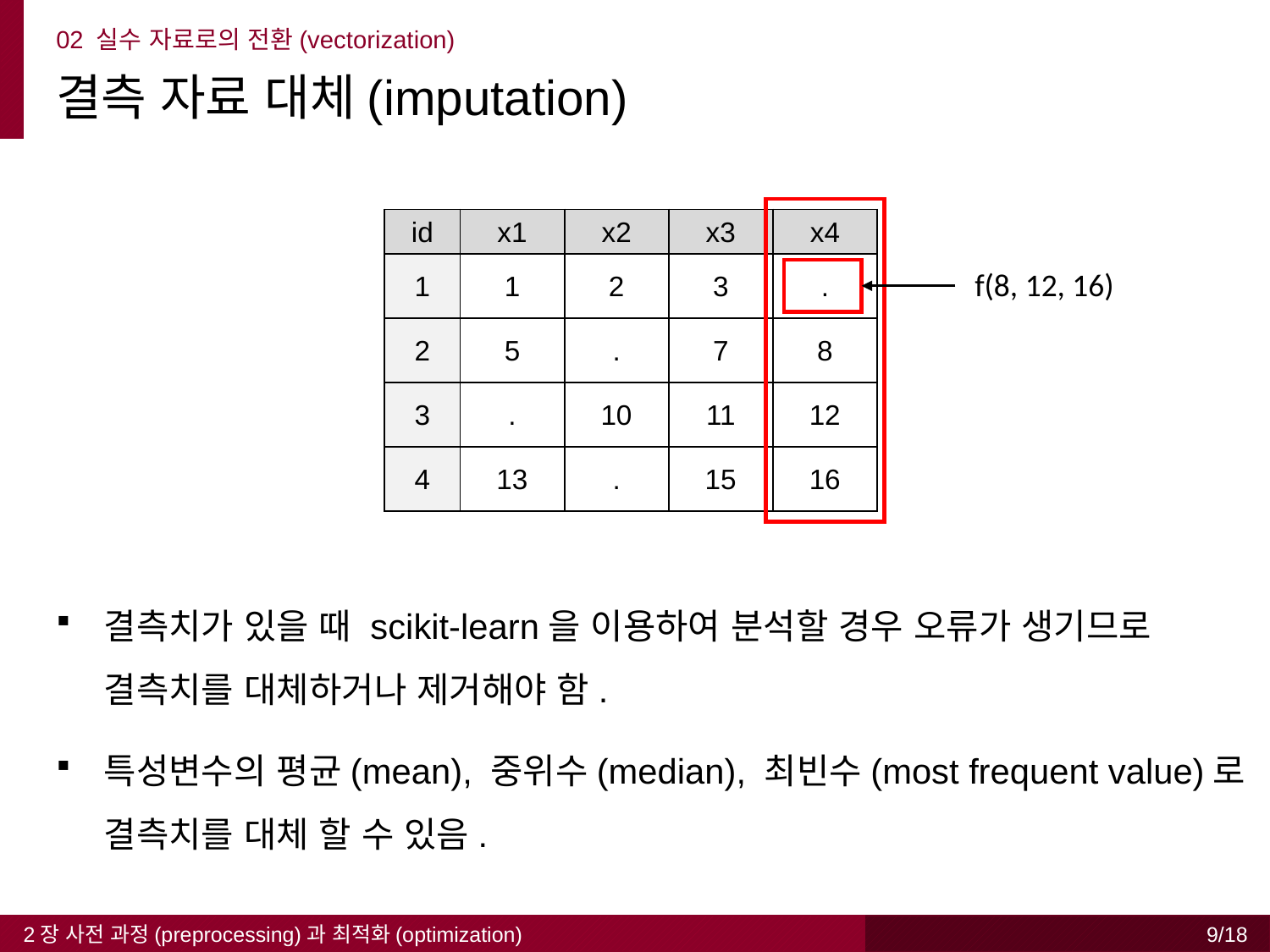

02 실수 자료로의 전환(vectorization)
결측 자료 대체(imputation)

f(8, 12, 16)
| id | x1 | x2 | x3 | x4 |
| --- | --- | --- | --- | --- |
| 1 | 1 | 2 | 3 | . |
| 2 | 5 | . | 7 | 8 |
| 3 | . | 10 | 11 | 12 |
| 4 | 13 | . | 15 | 16 |
결측치가 있을 때 scikit-learn을 이용하여 분석할 경우 오류가 생기므로
결측치를 대체하거나 제거해야 함.
특성변수의 평균(mean), 중위수(median), 최빈수(most frequent value)로
결측치를 대체 할 수 있음.

2장 사전 과정(preprocessing)과 최적화(optimization)
9/18